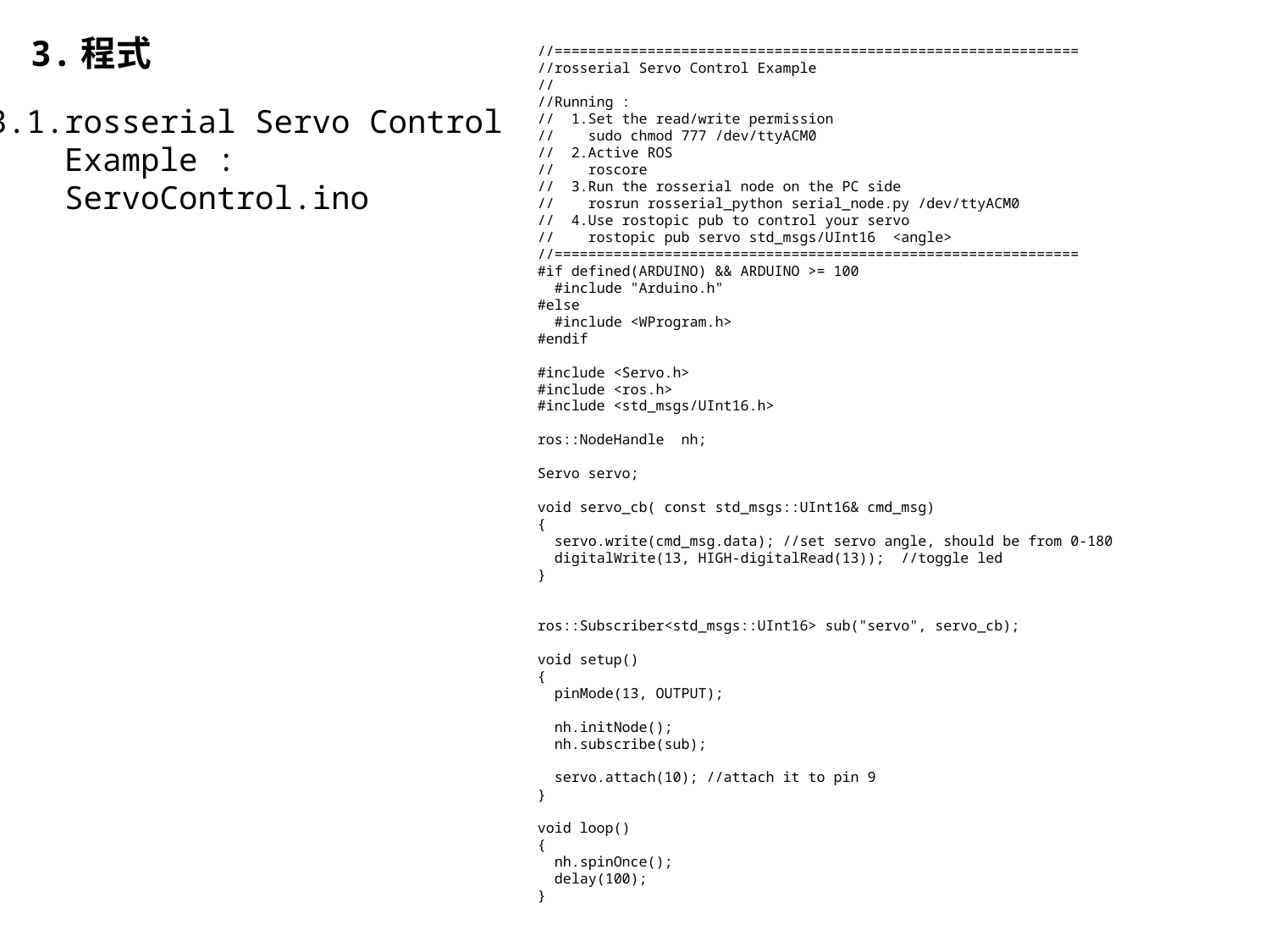

3.程式
//==============================================================
//rosserial Servo Control Example
//
//Running :
//  1.Set the read/write permission
//    sudo chmod 777 /dev/ttyACM0
//  2.Active ROS
//    roscore
//  3.Run the rosserial node on the PC side
//    rosrun rosserial_python serial_node.py /dev/ttyACM0
//  4.Use rostopic pub to control your servo
//    rostopic pub servo std_msgs/UInt16  <angle>
//==============================================================
#if defined(ARDUINO) && ARDUINO >= 100
  #include "Arduino.h"
#else
  #include <WProgram.h>
#endif

#include <Servo.h>
#include <ros.h>
#include <std_msgs/UInt16.h>

ros::NodeHandle  nh;

Servo servo;

void servo_cb( const std_msgs::UInt16& cmd_msg)
{
  servo.write(cmd_msg.data); //set servo angle, should be from 0-180
  digitalWrite(13, HIGH-digitalRead(13));  //toggle led
}

ros::Subscriber<std_msgs::UInt16> sub("servo", servo_cb);

void setup()
{
  pinMode(13, OUTPUT);

  nh.initNode();
  nh.subscribe(sub);

  servo.attach(10); //attach it to pin 9
}

void loop()
{
  nh.spinOnce();
  delay(100);
}
3.1.rosserial Servo Control
    Example :
    ServoControl.ino